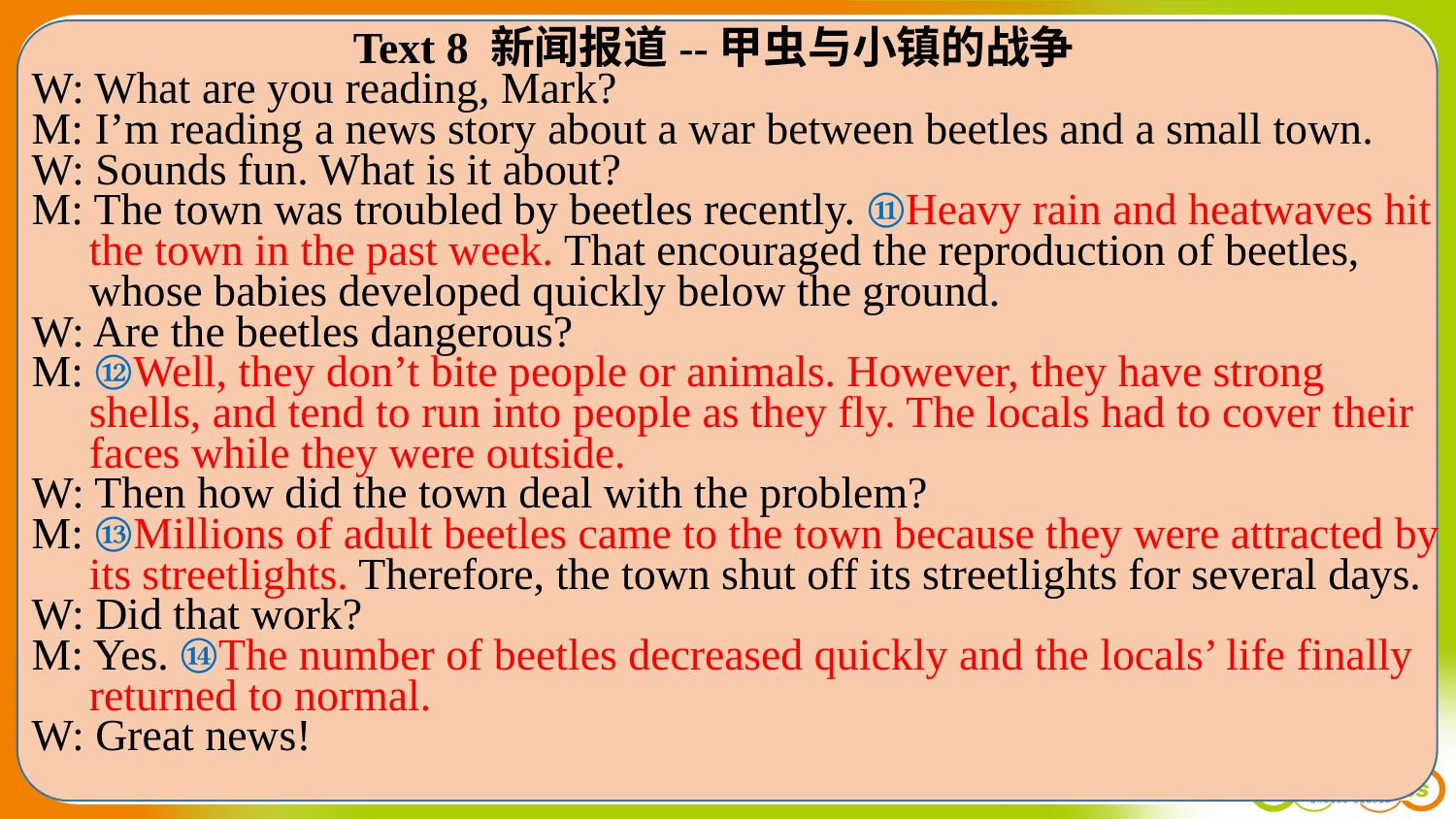

Text 8 新闻报道--甲虫与小镇的战争
W: What are you reading, Mark?
M: I’m reading a news story about a war between beetles and a small town.
W: Sounds fun. What is it about?
M: The town was troubled by beetles recently. ⑪Heavy rain and heatwaves hit the town in the past week. That encouraged the reproduction of beetles, whose babies developed quickly below the ground.
W: Are the beetles dangerous?
M: ⑫Well, they don’t bite people or animals. However, they have strong shells, and tend to run into people as they fly. The locals had to cover their faces while they were outside.
W: Then how did the town deal with the problem?
M: ⑬Millions of adult beetles came to the town because they were attracted by its streetlights. Therefore, the town shut off its streetlights for several days.
W: Did that work?
M: Yes. ⑭The number of beetles decreased quickly and the locals’ life finally returned to normal.
W: Great news!